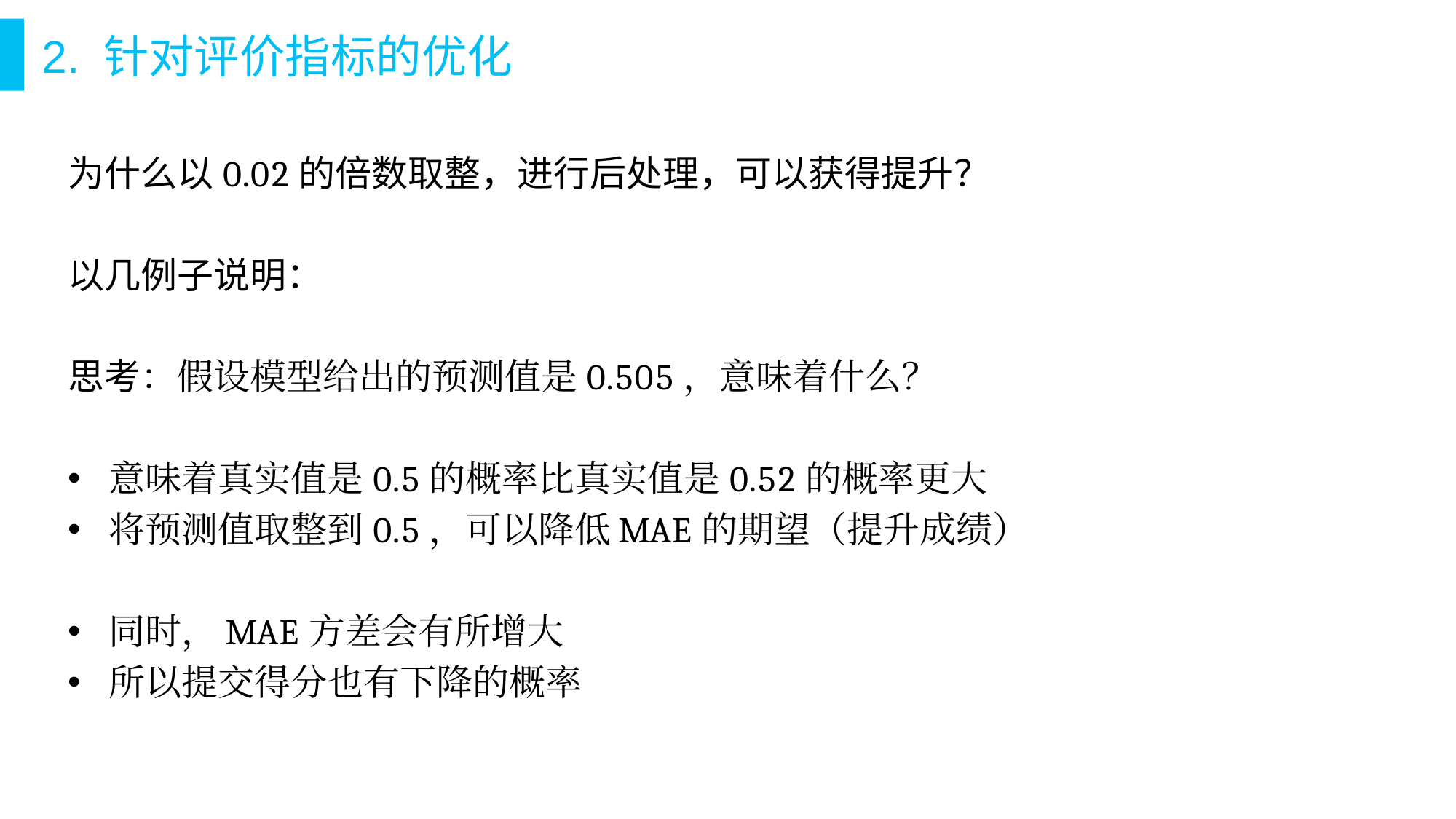

# 2. 针对评价指标的优化

为什么以0.02的倍数取整，进行后处理，可以获得提升？

以几例子说明：

思考：假设模型给出的预测值是0.505，意味着什么？

意味着真实值是0.5的概率比真实值是0.52的概率更大
将预测值取整到0.5，可以降低MAE的期望（提升成绩）

同时，MAE方差会有所增大
所以提交得分也有下降的概率